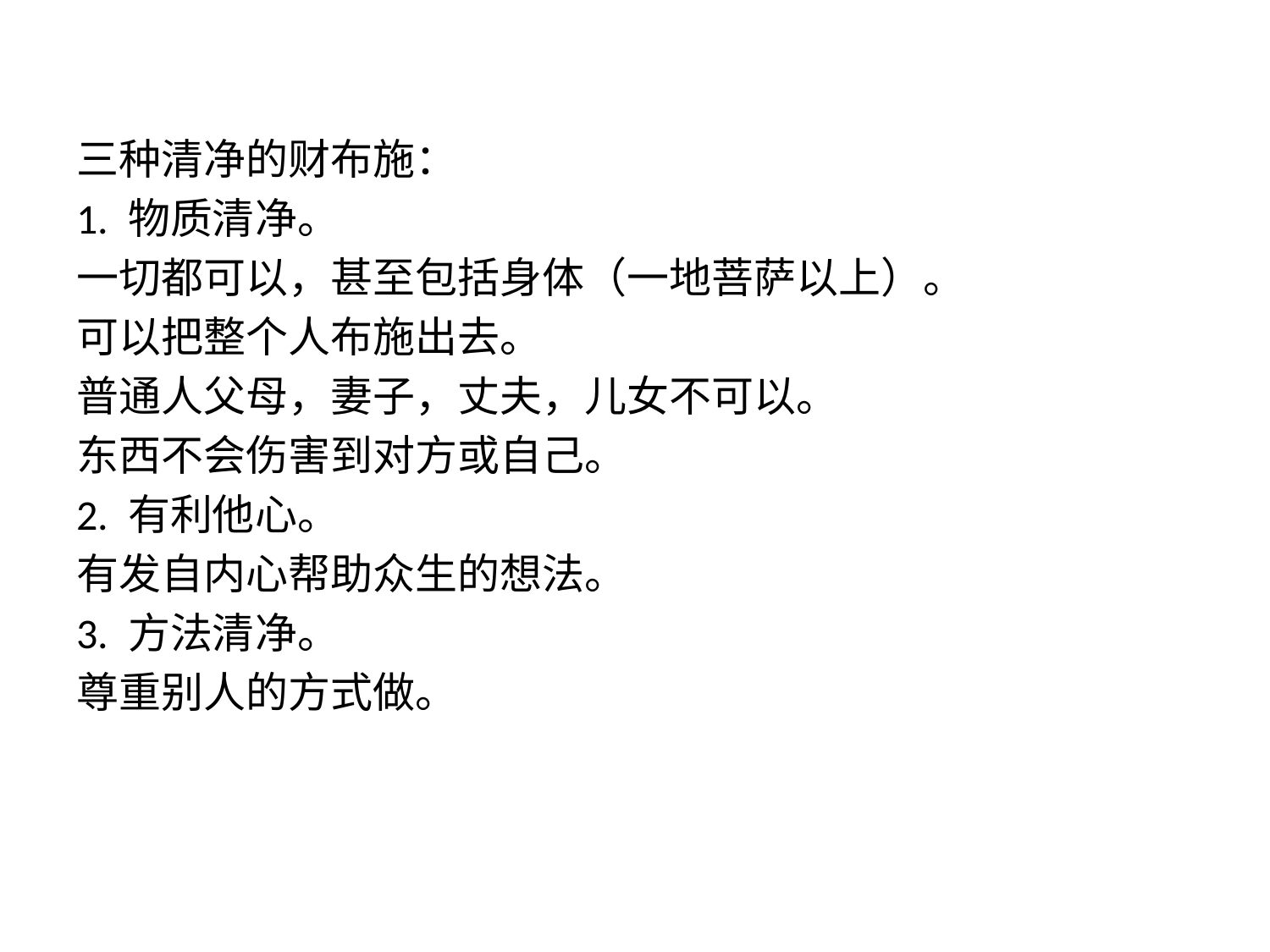

#
三种清净的财布施：
1. 物质清净。
一切都可以，甚至包括身体（一地菩萨以上）。
可以把整个人布施出去。
普通人父母，妻子，丈夫，儿女不可以。
东西不会伤害到对方或自己。
2. 有利他心。
有发自内心帮助众生的想法。
3. 方法清净。
尊重别人的方式做。